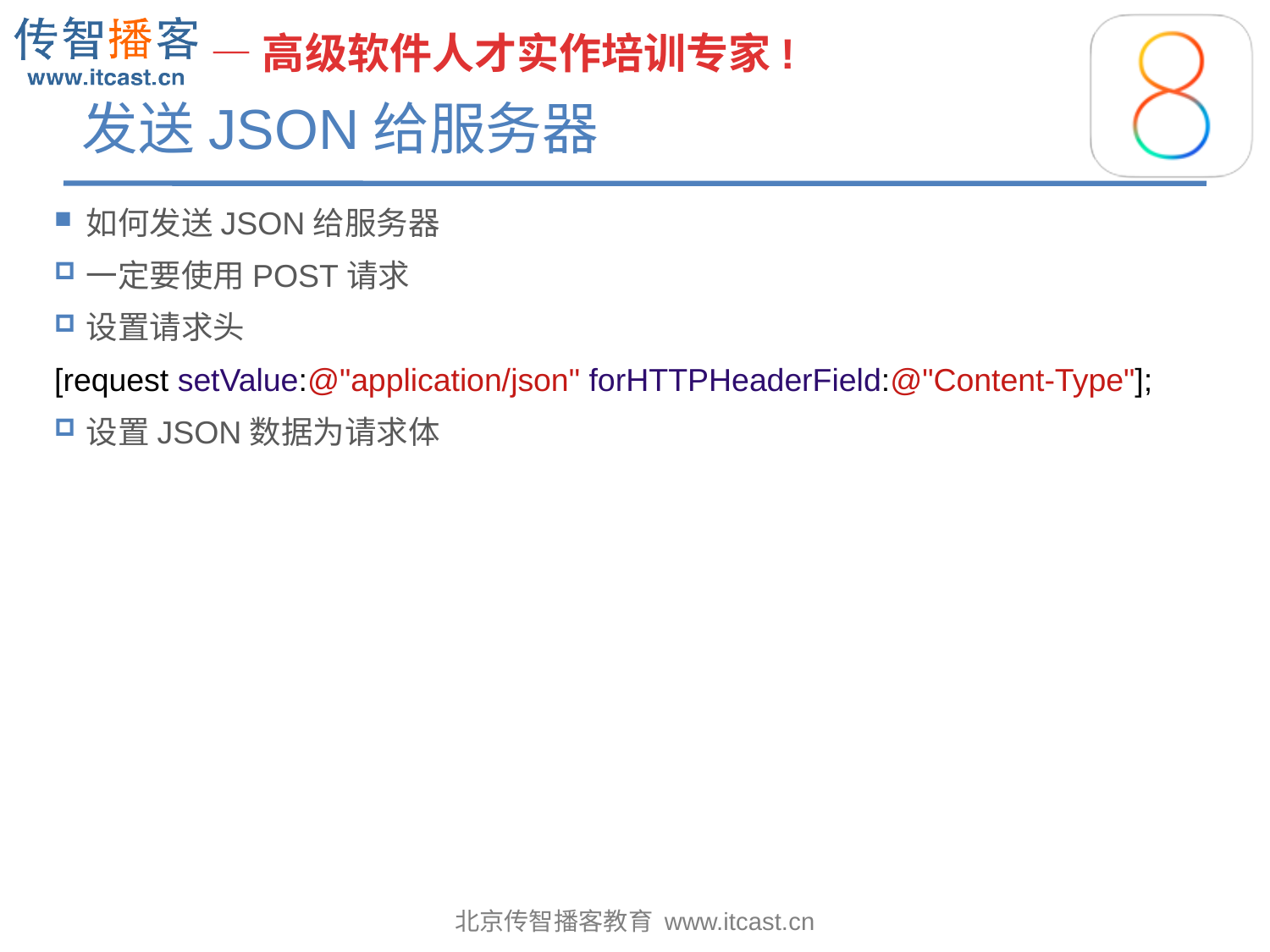

# 发送JSON给服务器
如何发送JSON给服务器
一定要使用POST请求
设置请求头
[request setValue:@"application/json" forHTTPHeaderField:@"Content-Type"];
设置JSON数据为请求体